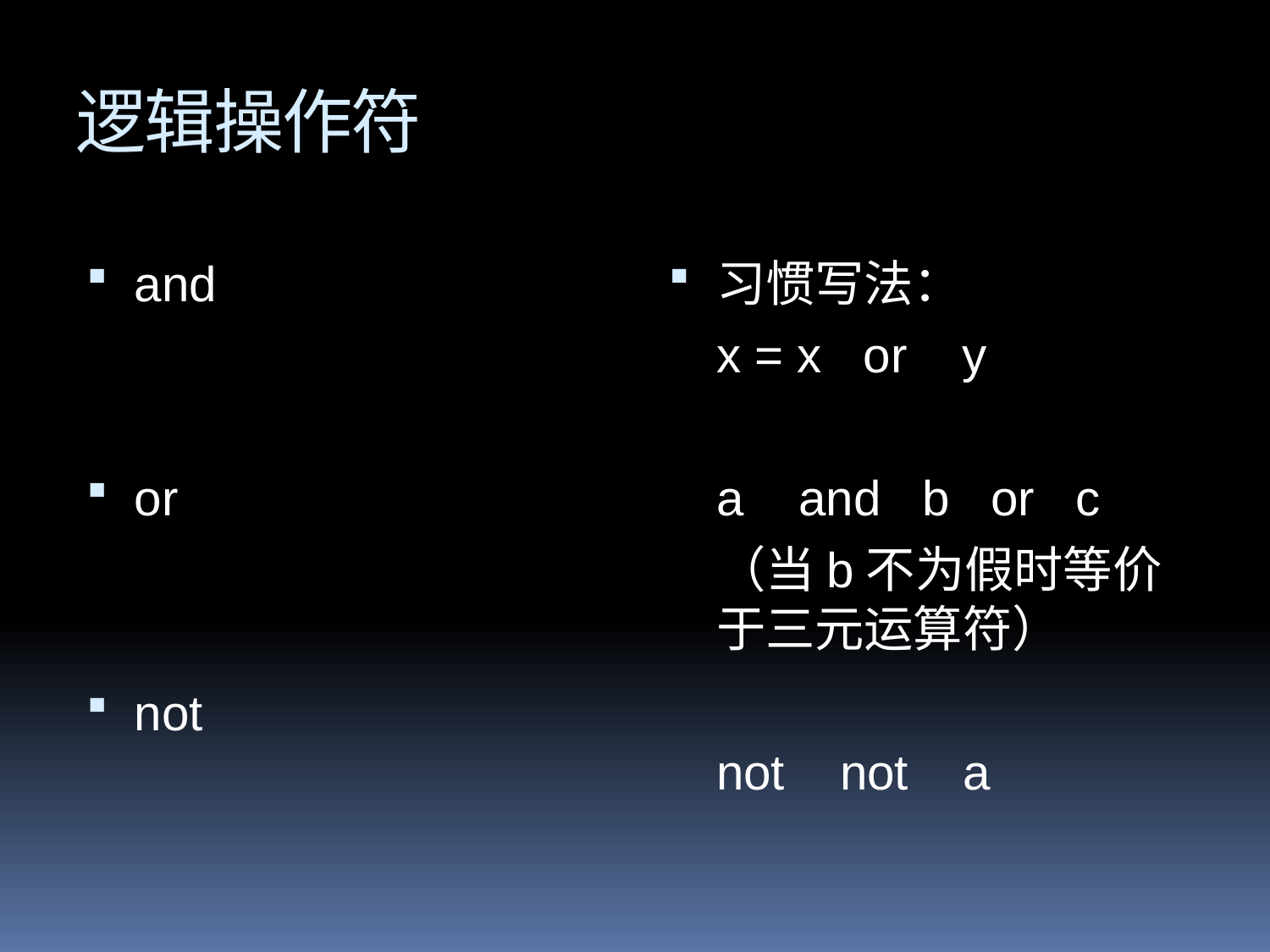

# 逻辑操作符
and

or

not
习惯写法：
	x = x   or    y

	a    and   b   or   c
	（当b不为假时等价于三元运算符）

	not    not    a